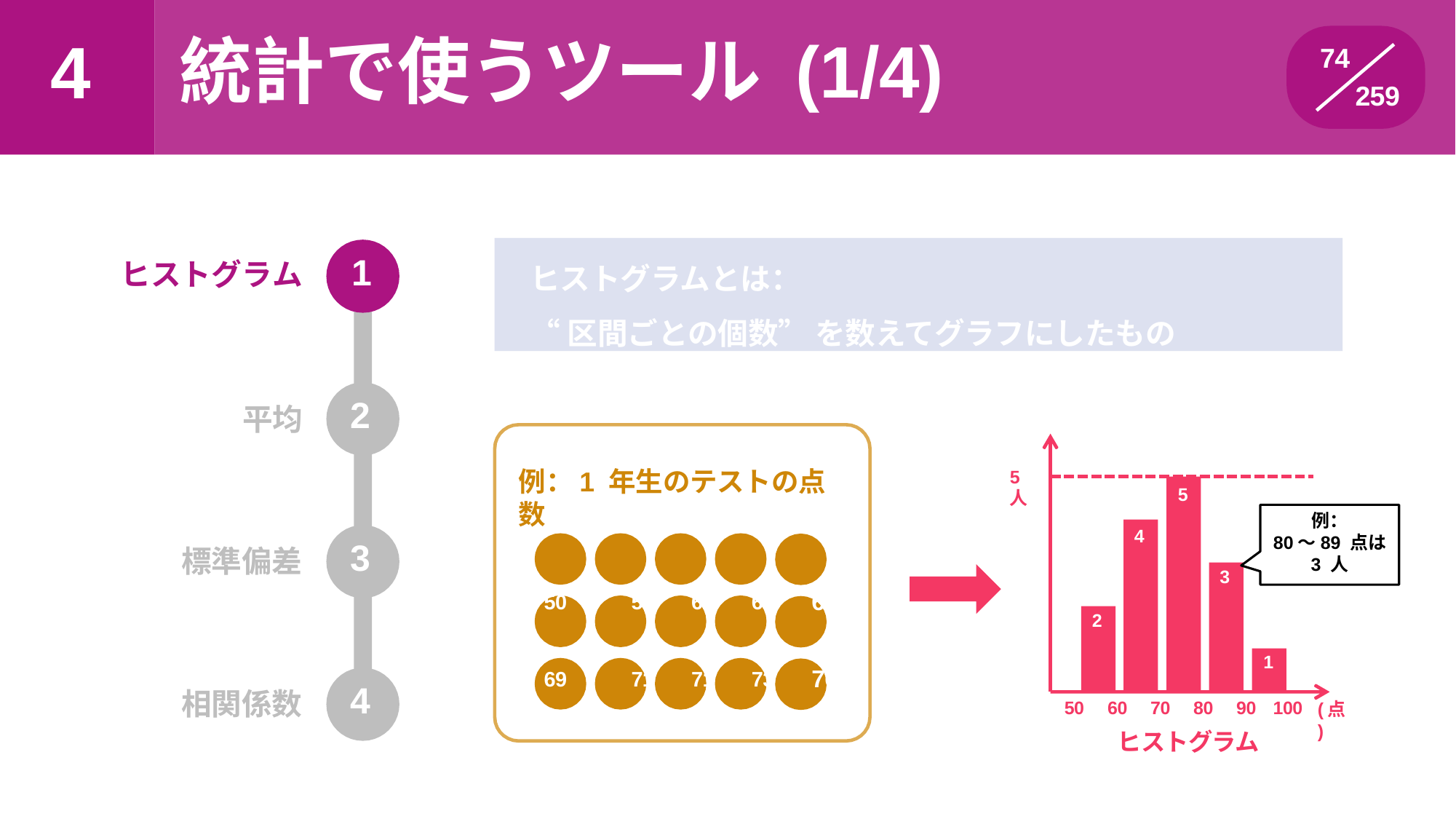

統計で使うツール (1/4)
# 4
74
259
ヒストグラムとは：
“区間ごとの個数” を数えてグラフにしたもの

ヒストグラム	1
2
平均

例：1 年生のテストの点数
50	56	62	65	67
69	71	71	73	76
79	81	84	88	95
5人

5

例：
80～89 点は
3 人
4

3
標準偏差
3

2
1

4
相関係数
(点)
| 50 | 60 | 70 | 80 | 90 | 100 |
| --- | --- | --- | --- | --- | --- |
ヒストグラム